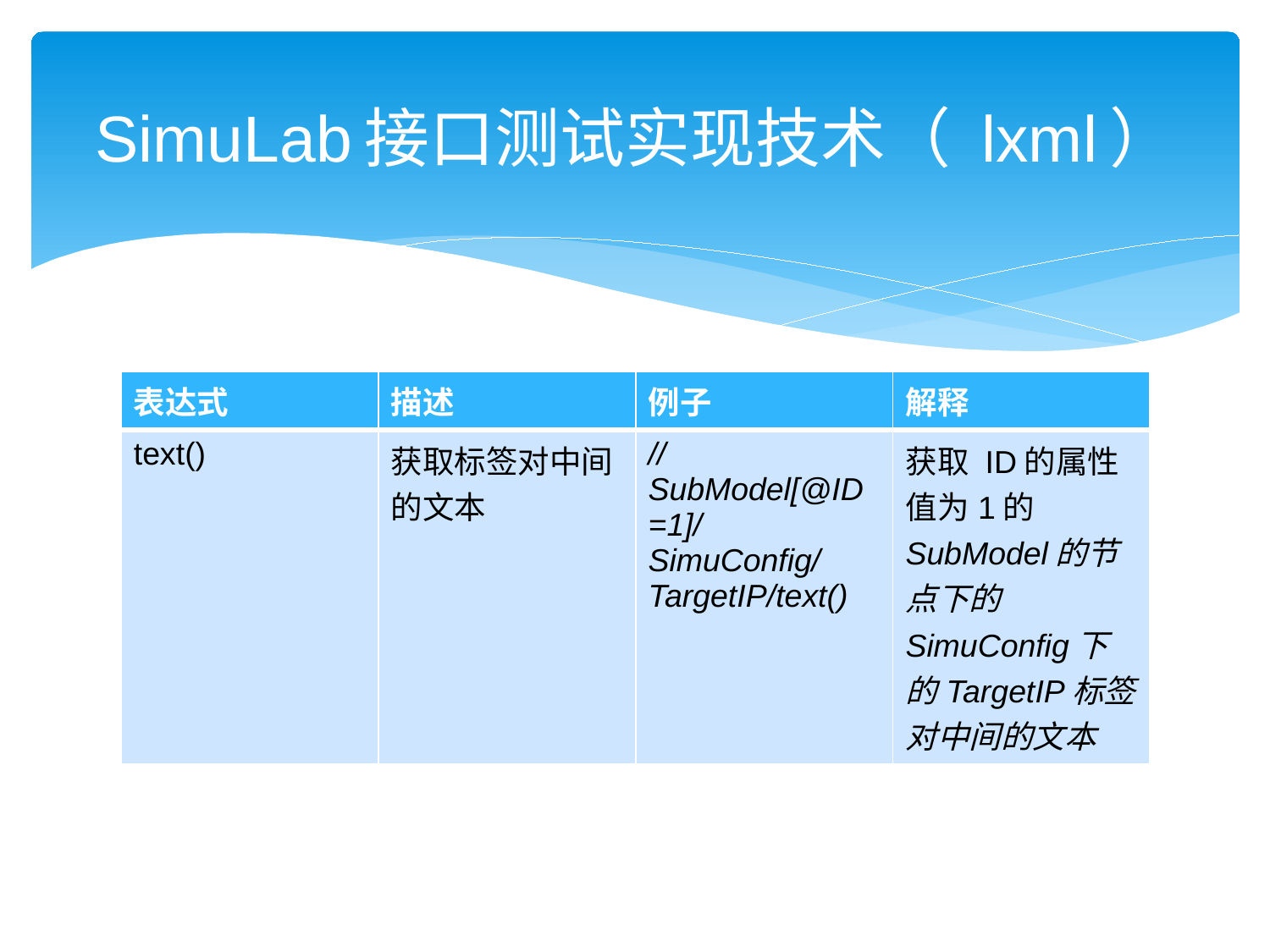

# SimuLab接口测试实现技术（ lxml）
| 表达式 | 描述 | 例子 | 解释 |
| --- | --- | --- | --- |
| text() | 获取标签对中间的文本 | //SubModel[@ID=1]/SimuConfig/TargetIP/text() | 获取 ID的属性值为1的SubModel的节点下的SimuConfig下的TargetIP标签对中间的文本 |